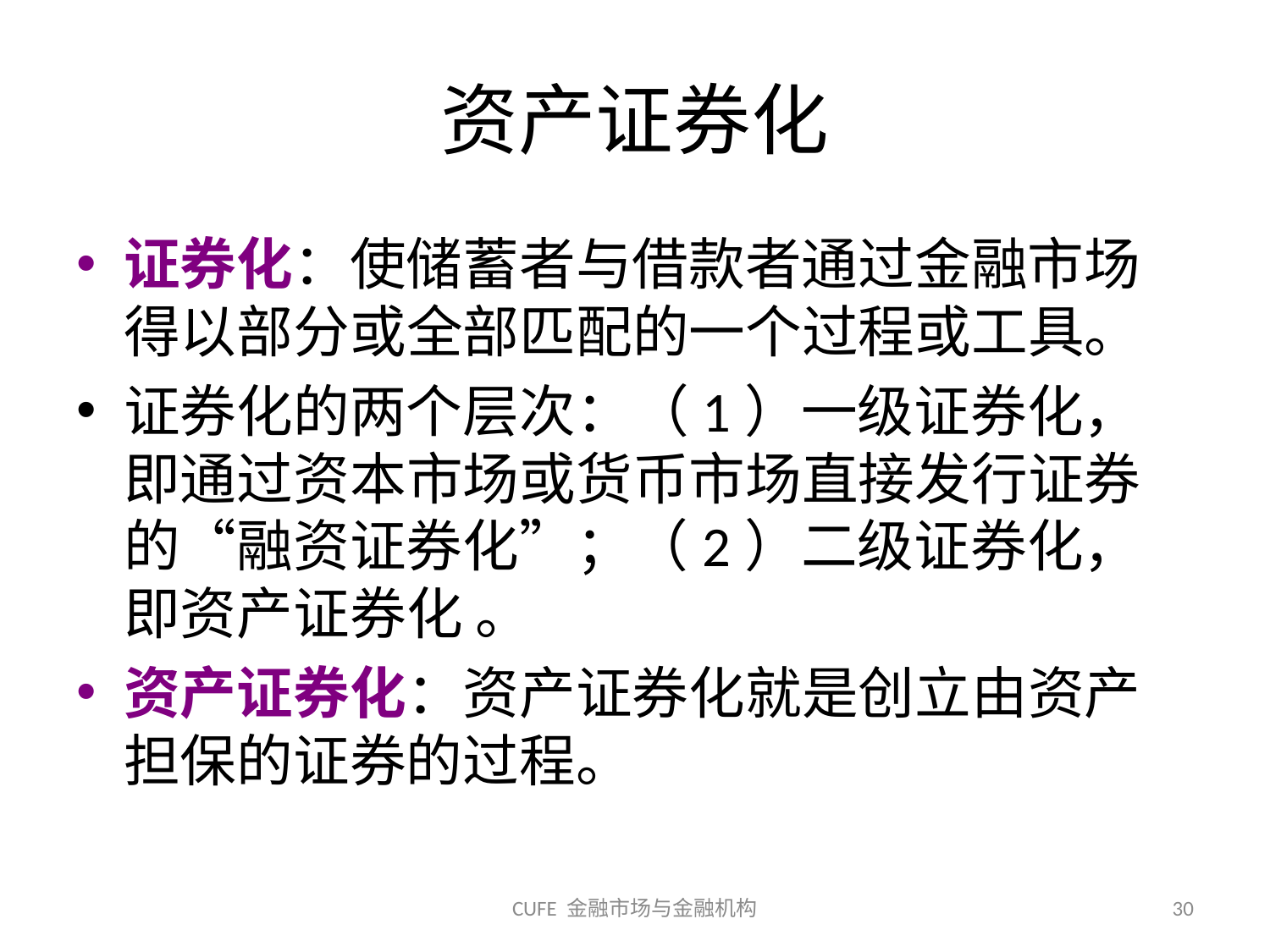

# 资产证券化
证券化：使储蓄者与借款者通过金融市场得以部分或全部匹配的一个过程或工具。
证券化的两个层次：（1）一级证券化，即通过资本市场或货币市场直接发行证券的“融资证券化”；（2）二级证券化，即资产证券化 。
资产证券化：资产证券化就是创立由资产担保的证券的过程。
CUFE 金融市场与金融机构
30